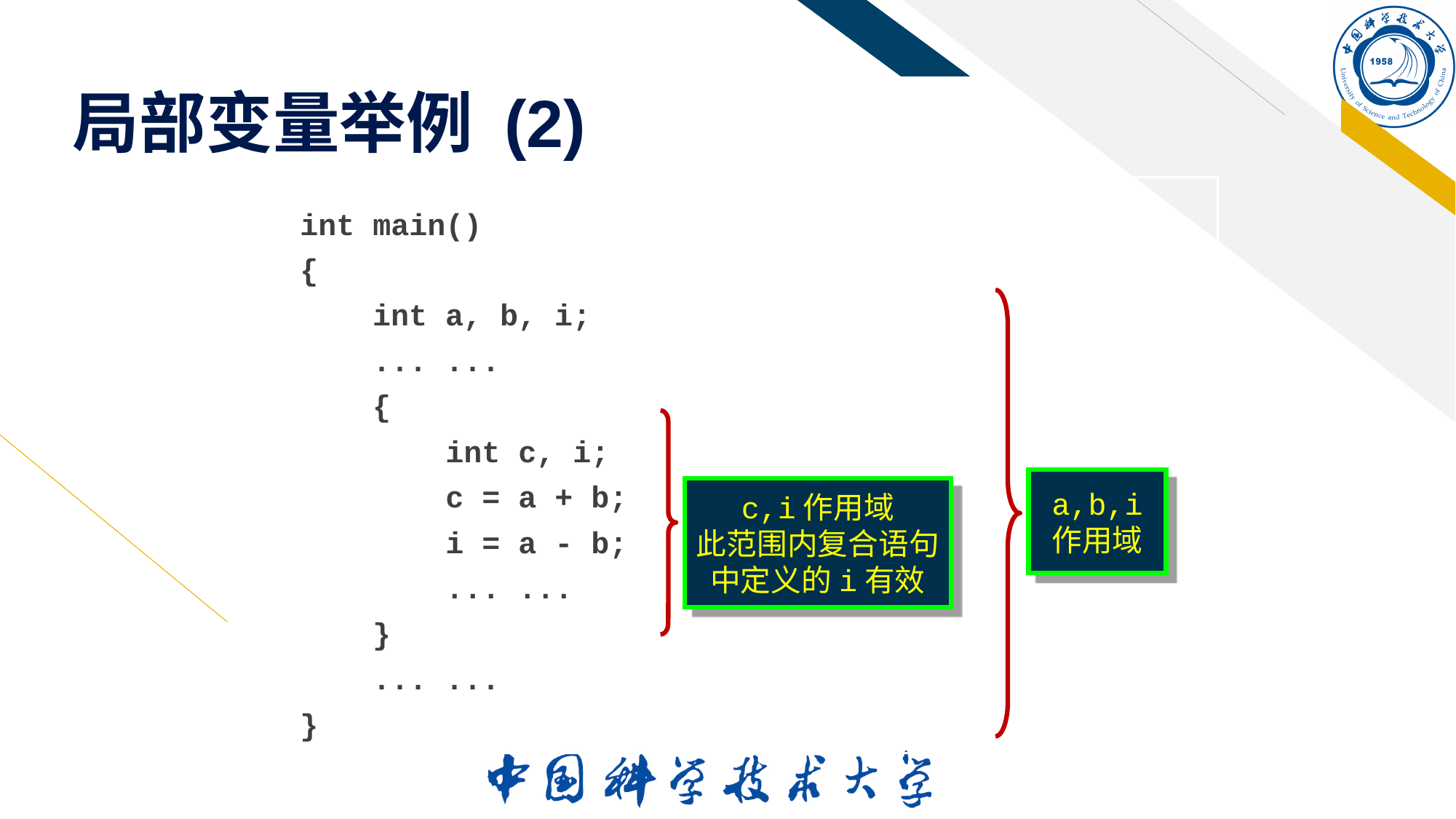

# 局部变量举例 (2)
int main()
{
    int a, b, i;
    ... ...
    {
        int c, i;
        c = a + b;
        i = a - b;
        ... ...
    }
    ... ...
}

a,b,i
作用域
c,i作用域
此范围内复合语句
中定义的i有效